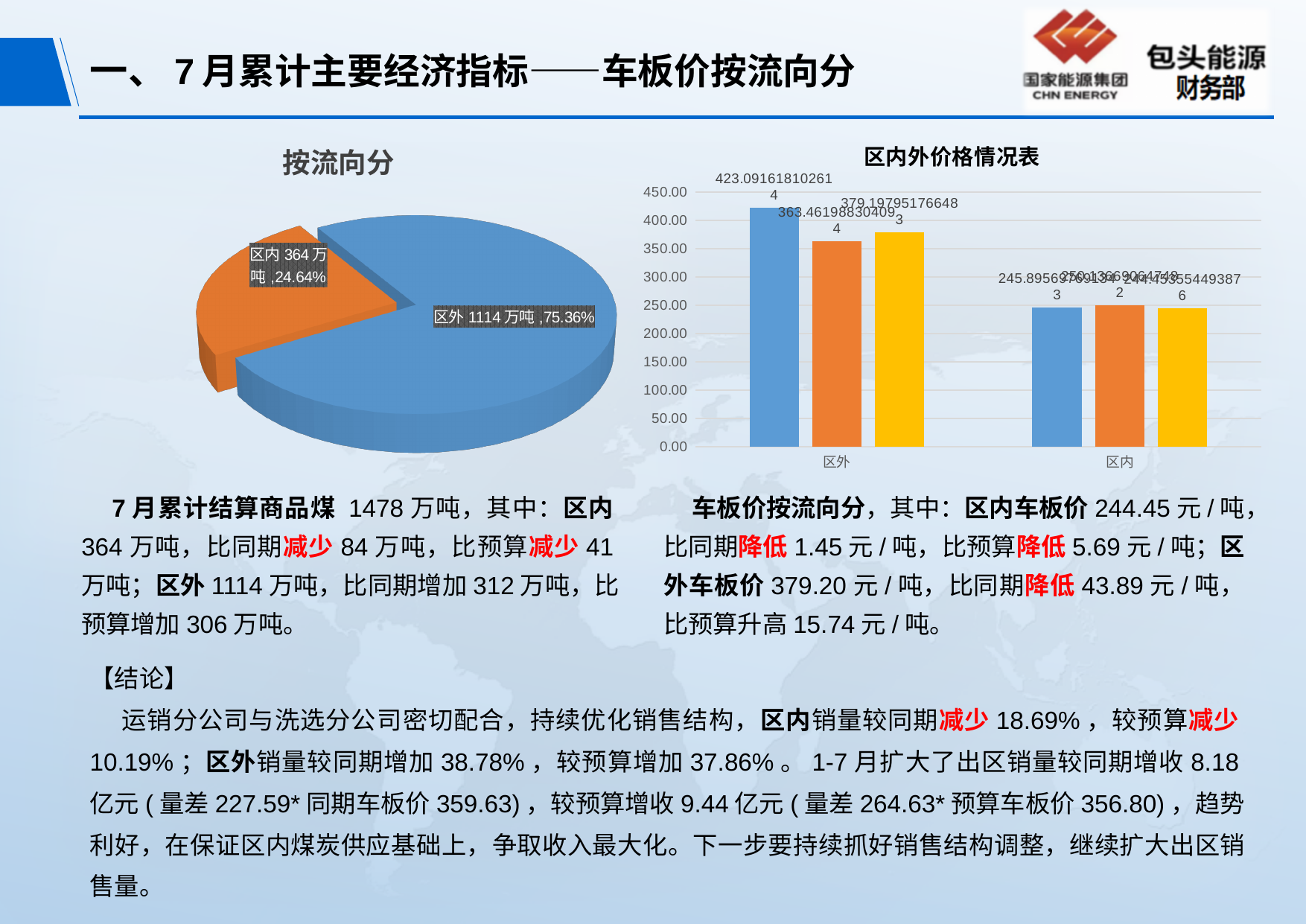

# 一、7月累计主要经济指标——车板价按流向分

[unsupported chart]

### Chart: 区内外价格情况表

| Category | 上年同期 | 本年预算 | 本年实际 |
|---|---|---|---|
| 区外 | 423.091618102614 | 363.461988304094 | 379.197951766483 |
| 区内 | 245.895697691343 | 250.136690647482 | 244.453554493876 |
    7月累计结算商品煤 1478万吨，其中：区内364万吨，比同期减少84万吨，比预算减少41万吨；区外1114万吨，比同期增加312万吨，比预算增加306万吨。
    车板价按流向分，其中：区内车板价244.45元/吨，比同期降低1.45元/吨，比预算降低5.69元/吨；区外车板价379.20元/吨，比同期降低43.89元/吨，比预算升高15.74元/吨。
【结论】
    运销分公司与洗选分公司密切配合，持续优化销售结构，区内销量较同期减少18.69%，较预算减少10.19%；区外销量较同期增加38.78%，较预算增加37.86%。1-7月扩大了出区销量较同期增收8.18亿元(量差227.59*同期车板价359.63)，较预算增收9.44亿元(量差264.63*预算车板价356.80)，趋势利好，在保证区内煤炭供应基础上，争取收入最大化。下一步要持续抓好销售结构调整，继续扩大出区销售量。
10